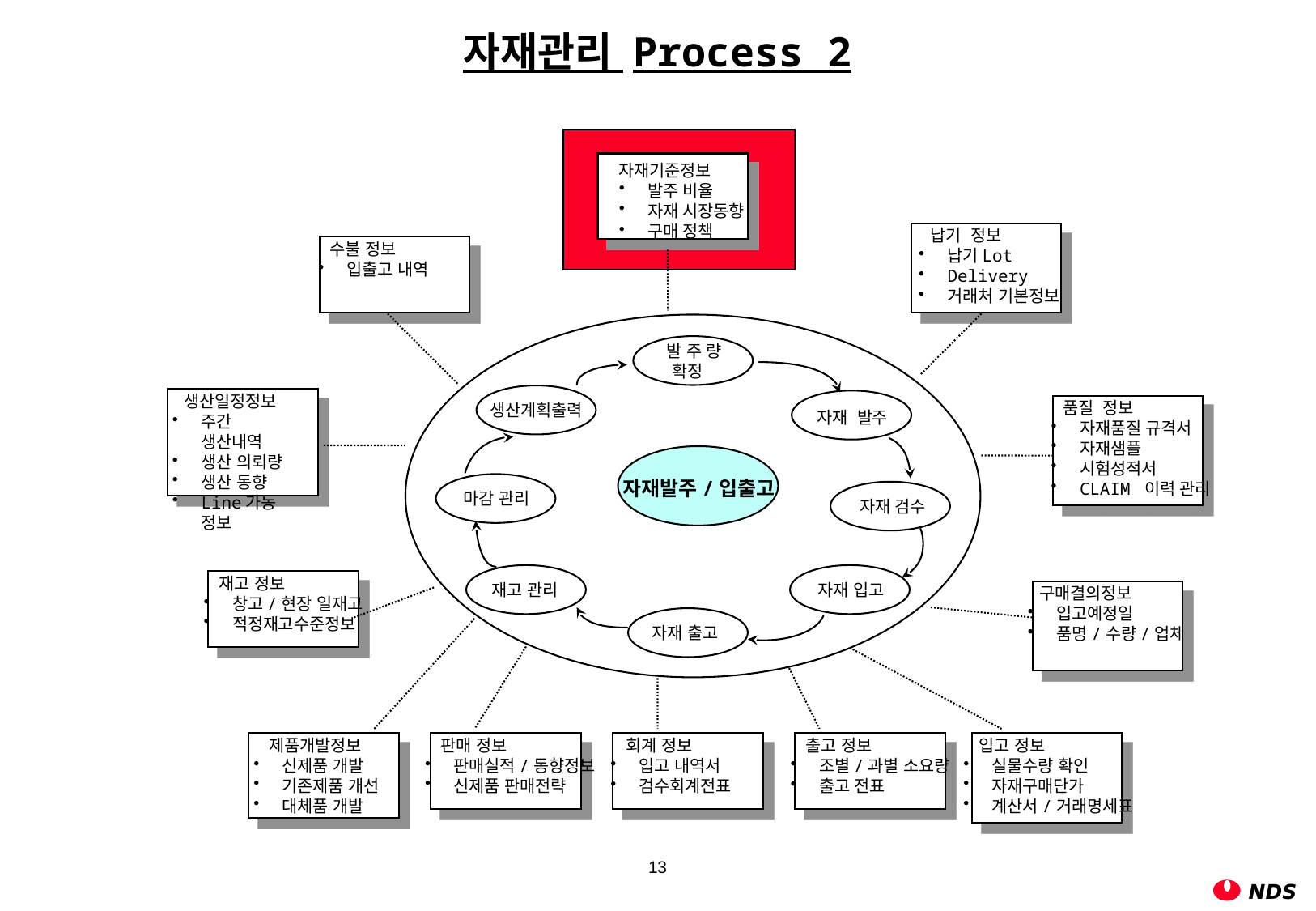

자재관리 Process 2

자재기준정보
발주 비율
자재 시장동향
구매 정책
  납기  정보
납기Lot
Delivery
거래처 기본정보

  수불 정보
입출고 내역

 발 주 량
  확정

  생산일정정보
주간 생산내역
생산 의뢰량
생산 동향
Line가동 정보

  품질  정보
자재품질 규격서
자재샘플
시험성적서
CLAIM 이력 관리

생산계획출력
자재  발주

 자재발주/입출고

마감 관리
자재 검수

   재고 정보
창고/현장 일재고
적정재고수준정보

재고 관리
자재 입고
  구매결의정보
입고예정일
품명/수량/업체

자재 출고

   제품개발정보
신제품 개발
기존제품 개선
대체품 개발

   판매 정보
판매실적/동향정보
신제품 판매전략

   회계 정보
입고 내역서
검수회계전표

   출고 정보
조별/과별 소요량
출고 전표

   입고 정보
실물수량 확인
자재구매단가
계산서/거래명세표